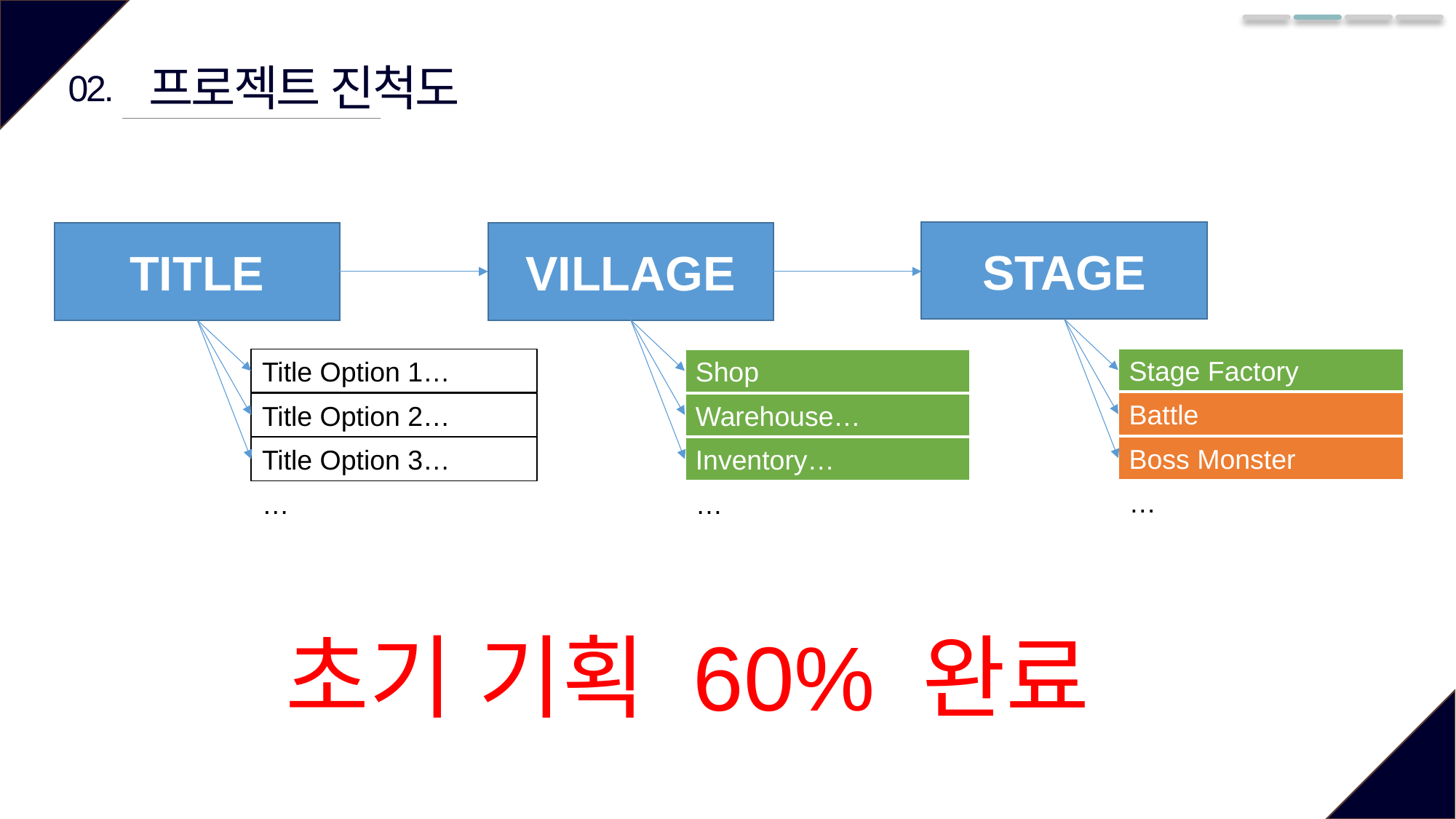

프로젝트 진척도
02.
STAGE
TITLE
VILLAGE
Stage Factory
Title Option 1…
Shop
Battle
Title Option 2…
Warehouse…
Boss Monster
Title Option 3…
Inventory…
…
…
…
초기 기획 60% 완료